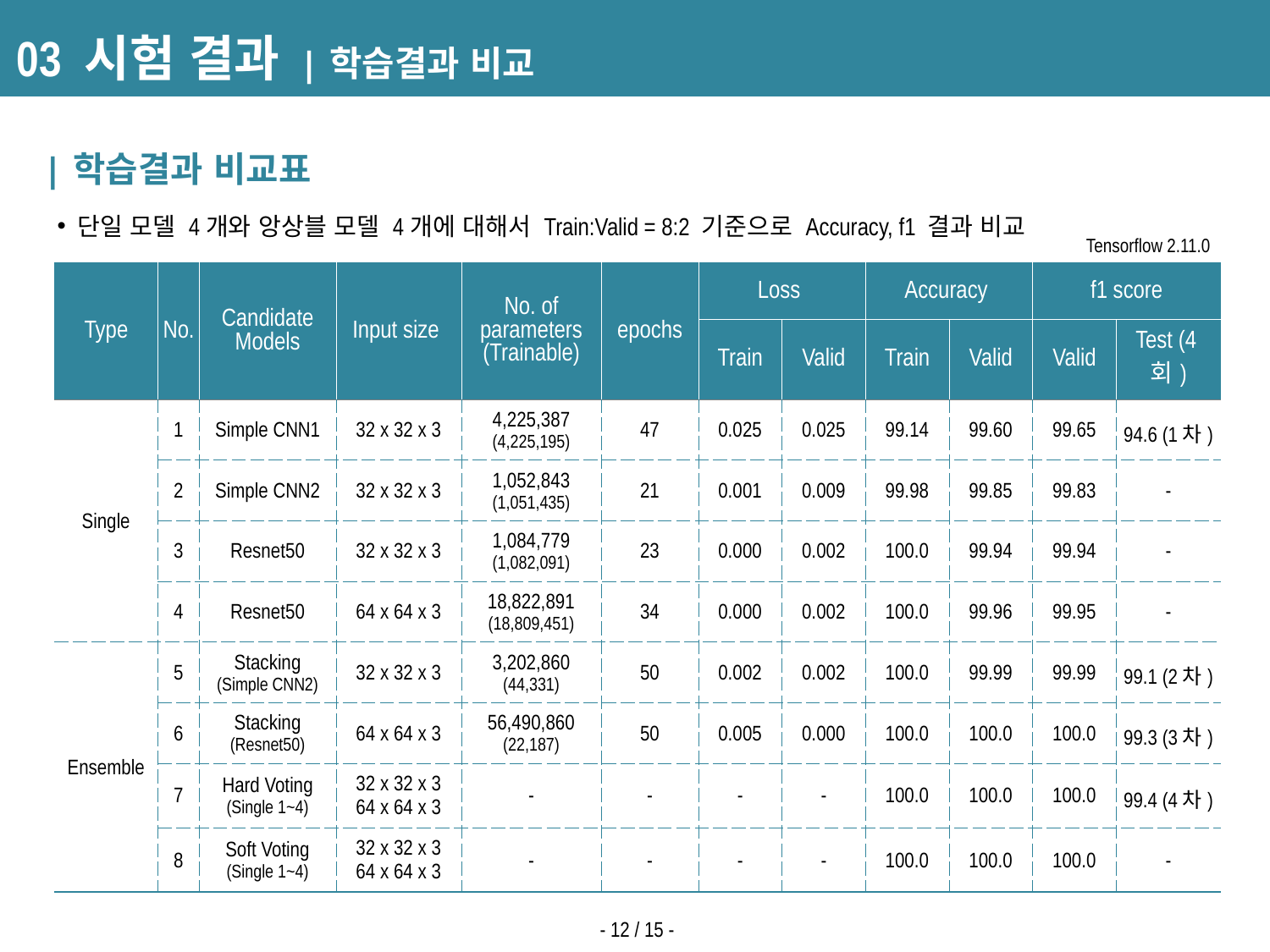

# 03 시험 결과 | 학습결과 비교
| 학습결과 비교표
 단일 모델 4개와 앙상블 모델 4개에 대해서 Train:Valid = 8:2 기준으로 Accuracy, f1 결과 비교
Tensorflow 2.11.0
| Type | No. | Candidate Models | Input size | No. of parameters (Trainable) | epochs | Loss |  | Accuracy |  | f1 score |  |
| --- | --- | --- | --- | --- | --- | --- | --- | --- | --- | --- | --- |
|  |  |  |  |  |  | Train | Valid | Train | Valid | Valid | Test (4회) |
| Single | 1 | Simple CNN1 | 32 x 32 x 3 | 4,225,387 (4,225,195) | 47 | 0.025 | 0.025 | 99.14 | 99.60 | 99.65 | 94.6 (1차) |
|  | 2 | Simple CNN2 | 32 x 32 x 3 | 1,052,843 (1,051,435) | 21 | 0.001 | 0.009 | 99.98 | 99.85 | 99.83 | - |
|  | 3 | Resnet50 | 32 x 32 x 3 | 1,084,779 (1,082,091) | 23 | 0.000 | 0.002 | 100.0 | 99.94 | 99.94 | - |
|  | 4 | Resnet50 | 64 x 64 x 3 | 18,822,891 (18,809,451) | 34 | 0.000 | 0.002 | 100.0 | 99.96 | 99.95 | - |
| Ensemble | 5 | Stacking (Simple CNN2) | 32 x 32 x 3 | 3,202,860 (44,331) | 50 | 0.002 | 0.002 | 100.0 | 99.99 | 99.99 | 99.1 (2차) |
|  | 6 | Stacking (Resnet50) | 64 x 64 x 3 | 56,490,860 (22,187) | 50 | 0.005 | 0.000 | 100.0 | 100.0 | 100.0 | 99.3 (3차) |
|  | 7 | Hard Voting (Single 1~4) | 32 x 32 x 3 64 x 64 x 3 | - | - | - | - | 100.0 | 100.0 | 100.0 | 99.4 (4차) |
|  | 8 | Soft Voting (Single 1~4) | 32 x 32 x 3 64 x 64 x 3 | - | - | - | - | 100.0 | 100.0 | 100.0 | - |
- 12 / 15 -